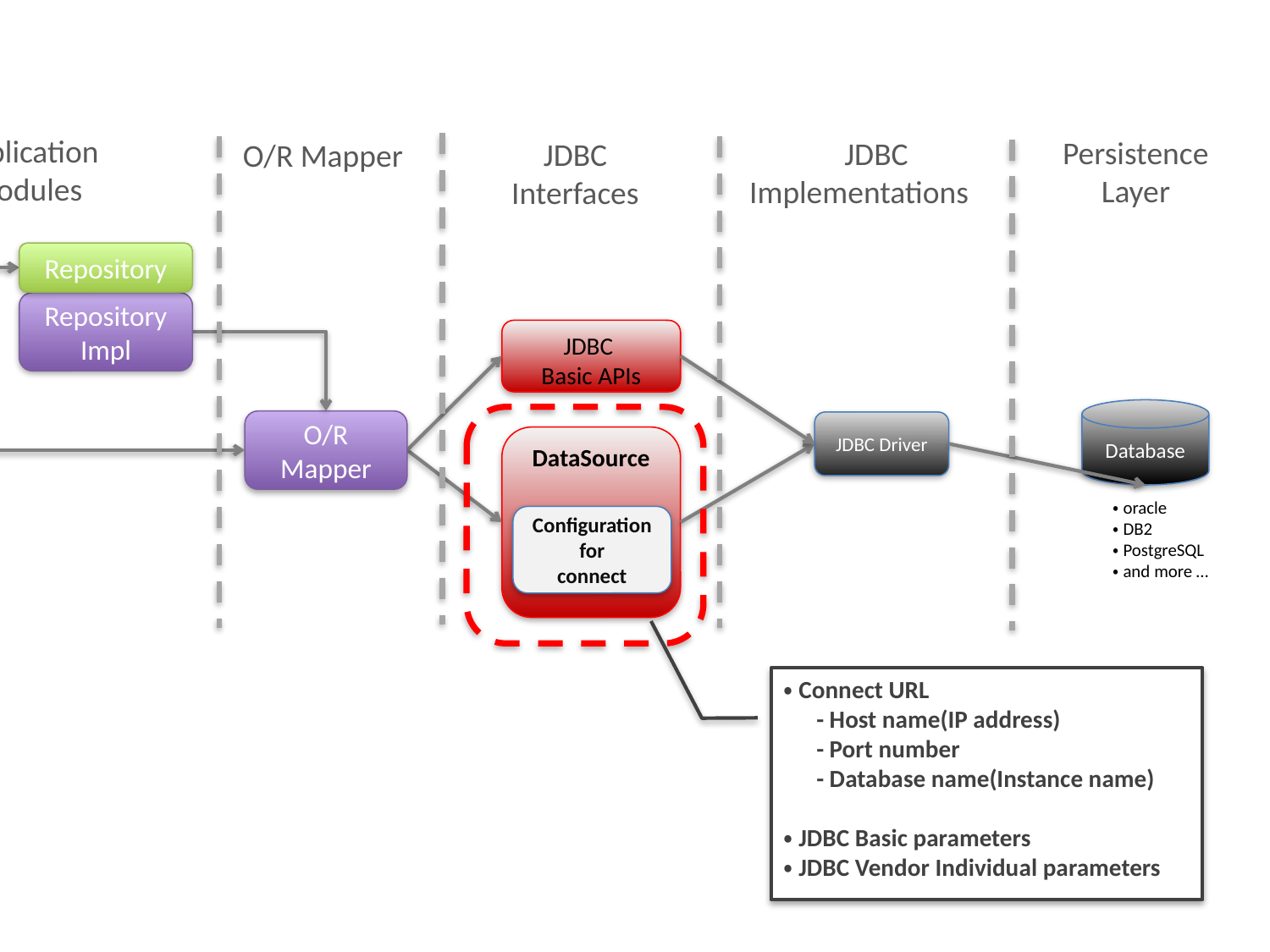

Application
Modules
Persistence
Layer
JDBC
Implementations
JDBC
Interfaces
O/R Mapper
Repository
Repository
Impl
JDBC
Basic APIs
Database

Service
O/R
Mapper
JDBC Driver
DataSource
・oracle
・DB2
・PostgreSQL
・and more …
Configuration
for
connect
・Connect URL
      - Host name(IP address)
      - Port number
      - Database name(Instance name)

・JDBC Basic parameters
・JDBC Vendor Individual parameters